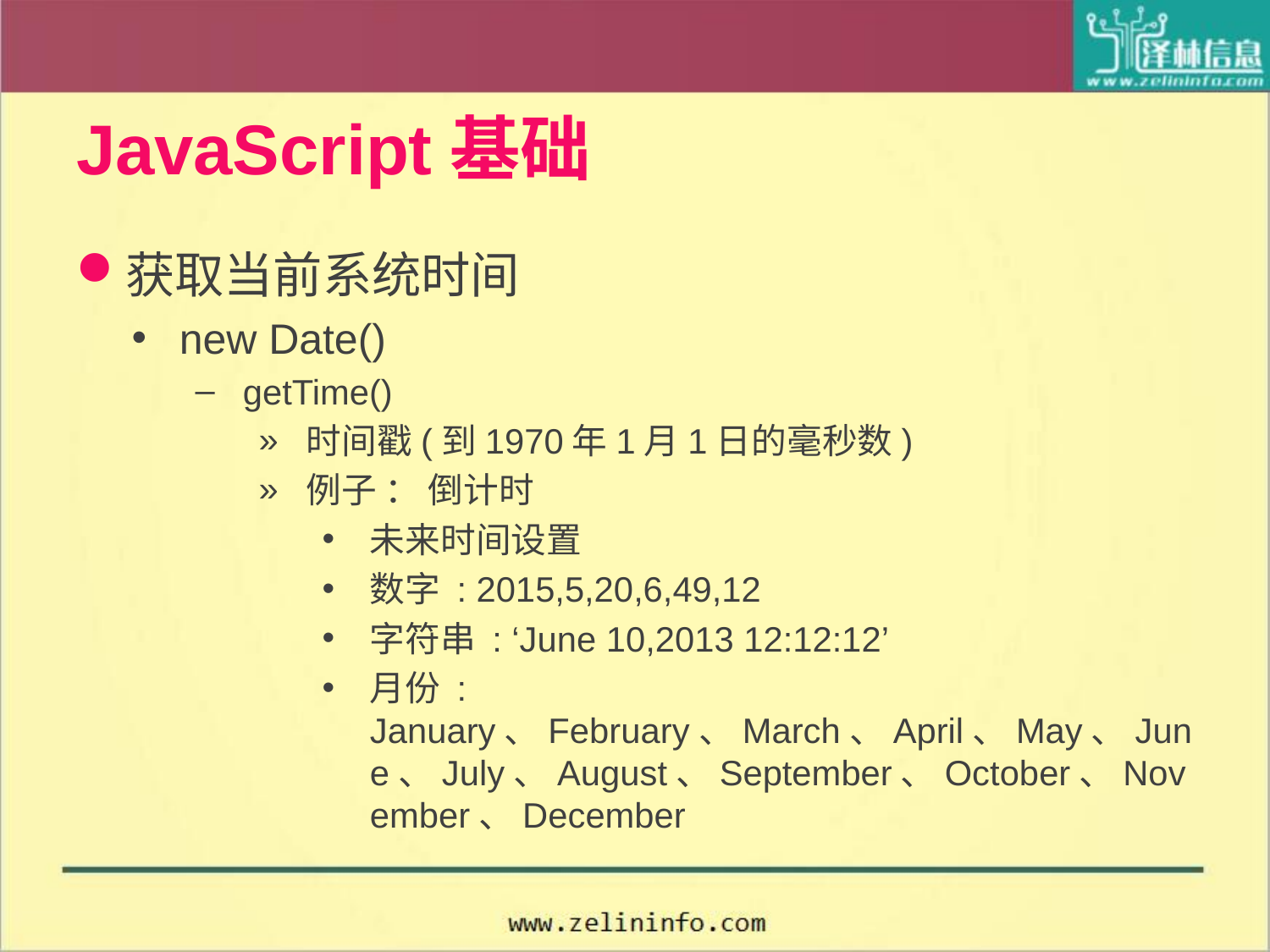

# JavaScript基础
获取当前系统时间
new Date()
getTime()
时间戳(到1970年1月1日的毫秒数)
例子 ： 倒计时
未来时间设置
数字 : 2015,5,20,6,49,12
字符串 : ‘June 10,2013 12:12:12’
月份 :  January、February、March、April、May、June、July、August、September、October、November、December